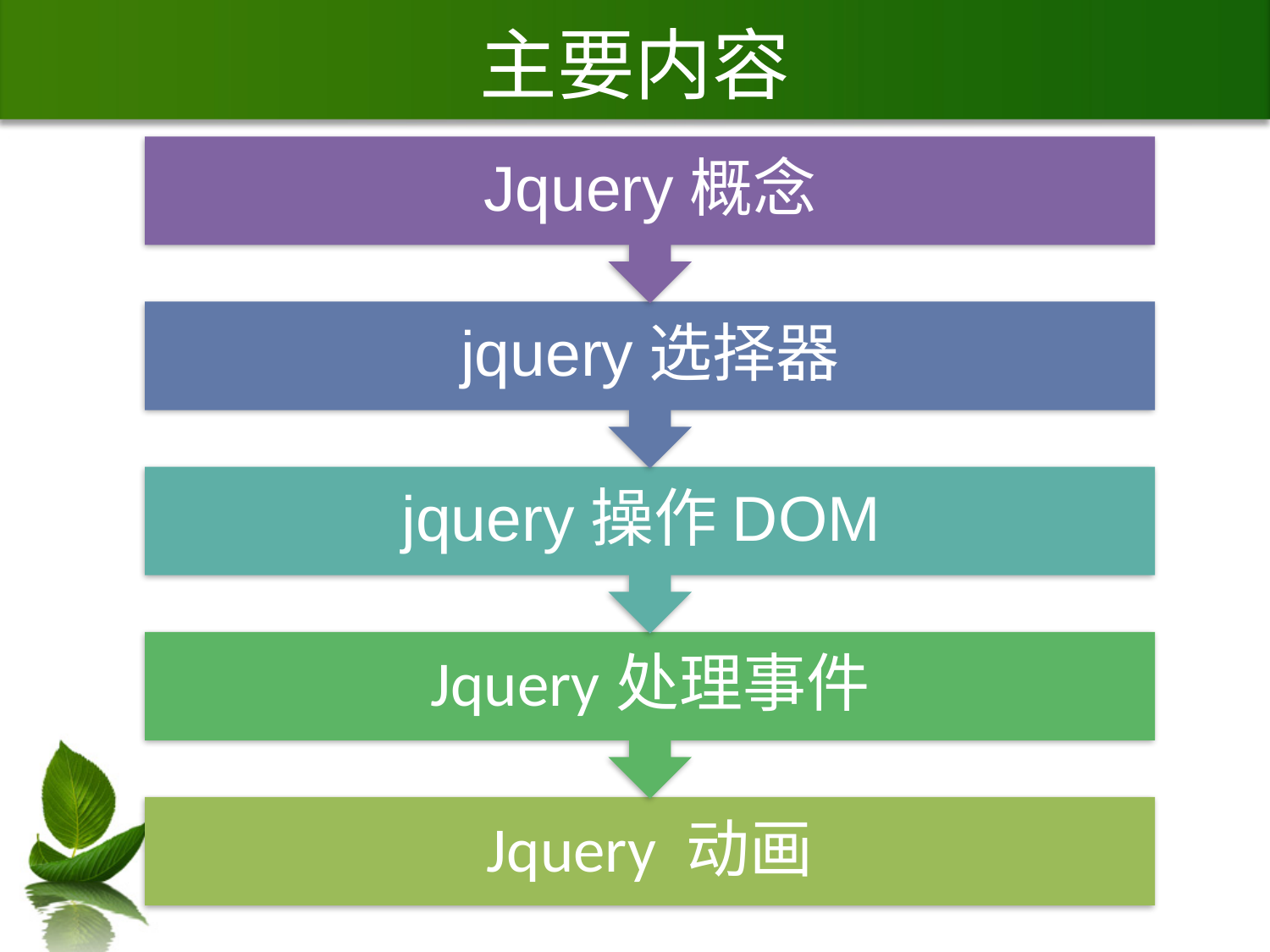

# 主要内容
Jquery 动画
Jquery处理事件
jquery操作DOM
jquery选择器
Jquery概念